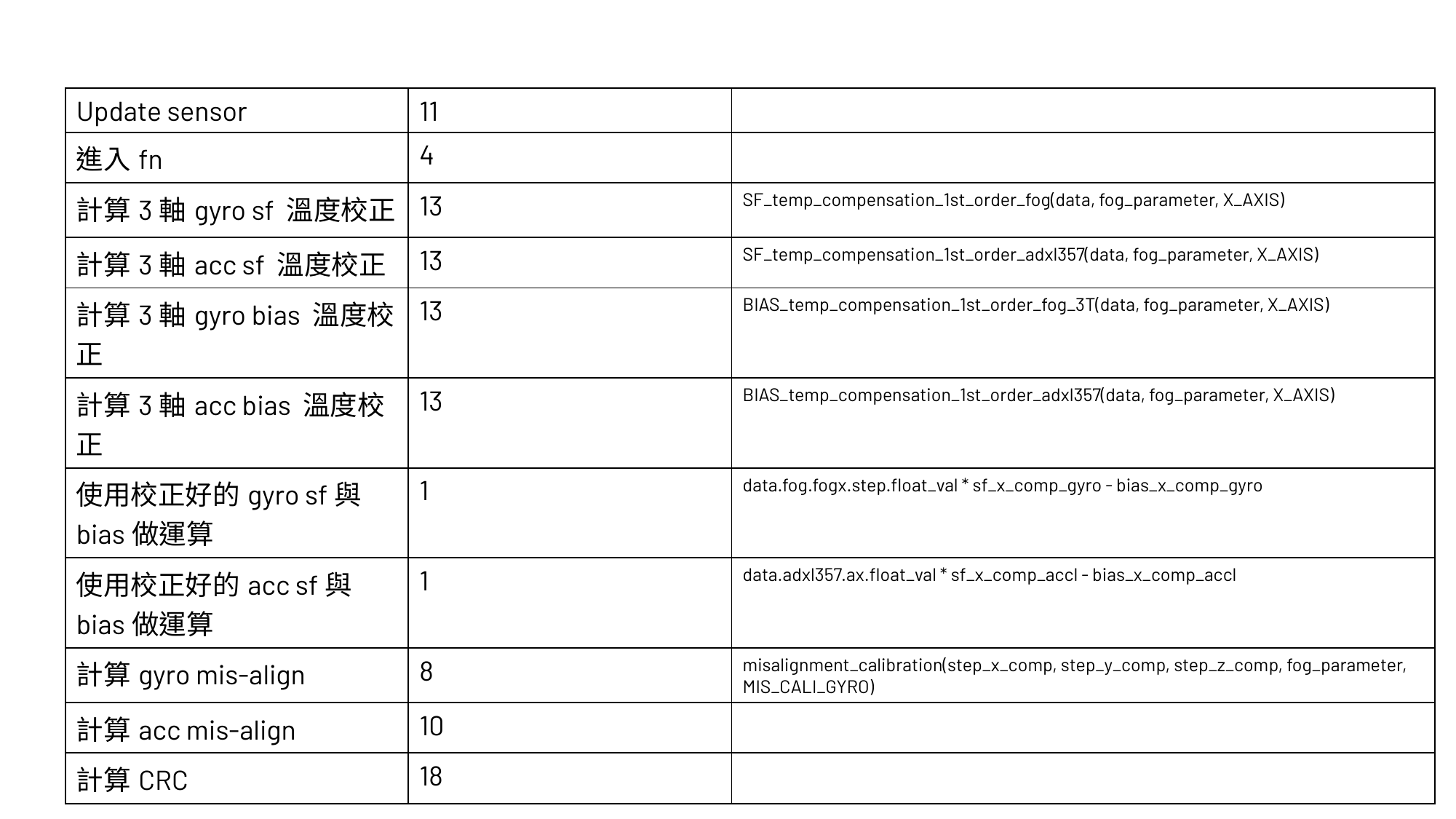

| Update sensor | 11 |  |
| --- | --- | --- |
| 進入fn | 4 |  |
| 計算3軸gyro sf 溫度校正 | 13 | SF\_temp\_compensation\_1st\_order\_fog(data, fog\_parameter, X\_AXIS) |
| 計算3軸acc sf 溫度校正 | 13 | SF\_temp\_compensation\_1st\_order\_adxl357(data, fog\_parameter, X\_AXIS) |
| 計算3軸gyro bias 溫度校正 | 13 | BIAS\_temp\_compensation\_1st\_order\_fog\_3T(data, fog\_parameter, X\_AXIS) |
| 計算3軸acc bias 溫度校正 | 13 | BIAS\_temp\_compensation\_1st\_order\_adxl357(data, fog\_parameter, X\_AXIS) |
| 使用校正好的gyro sf與bias做運算 | 1 | data.fog.fogx.step.float\_val \* sf\_x\_comp\_gyro - bias\_x\_comp\_gyro |
| 使用校正好的acc sf與bias做運算 | 1 | data.adxl357.ax.float\_val \* sf\_x\_comp\_accl - bias\_x\_comp\_accl |
| 計算gyro mis-align | 8 | misalignment\_calibration(step\_x\_comp, step\_y\_comp, step\_z\_comp, fog\_parameter, MIS\_CALI\_GYRO) |
| 計算acc mis-align | 10 |  |
| 計算CRC | 18 |  |